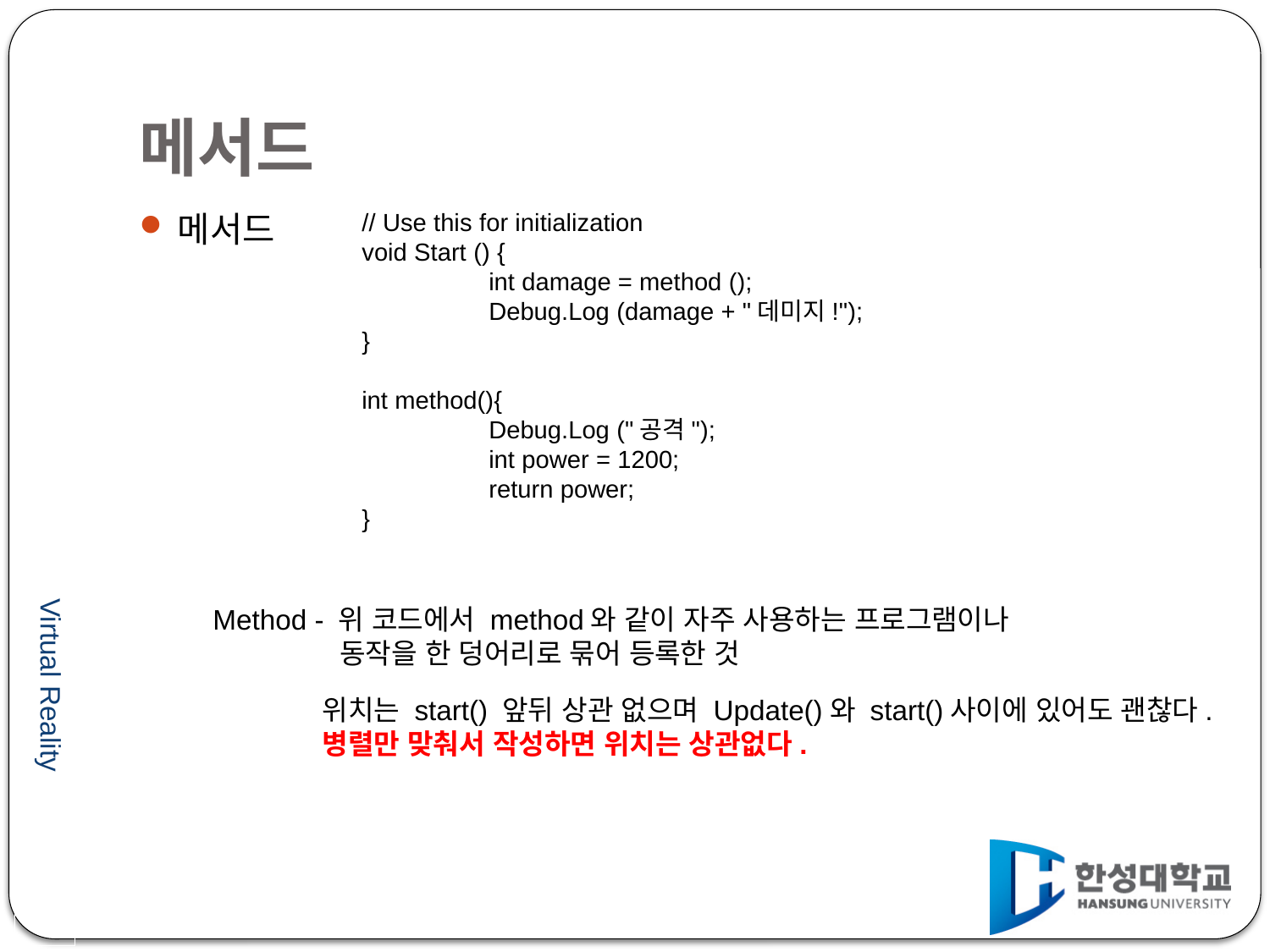

# 메서드
메서드
// Use this for initialization
void Start () {
	int damage = method ();
	Debug.Log (damage + "데미지!");
}

int method(){
	Debug.Log ("공격");
	int power = 1200;
	return power;
}
Method - 위 코드에서 method와 같이 자주 사용하는 프로그램이나
	동작을 한 덩어리로 묶어 등록한 것
위치는 start() 앞뒤 상관 없으며 Update()와 start()사이에 있어도 괜찮다.
병렬만 맞춰서 작성하면 위치는 상관없다.